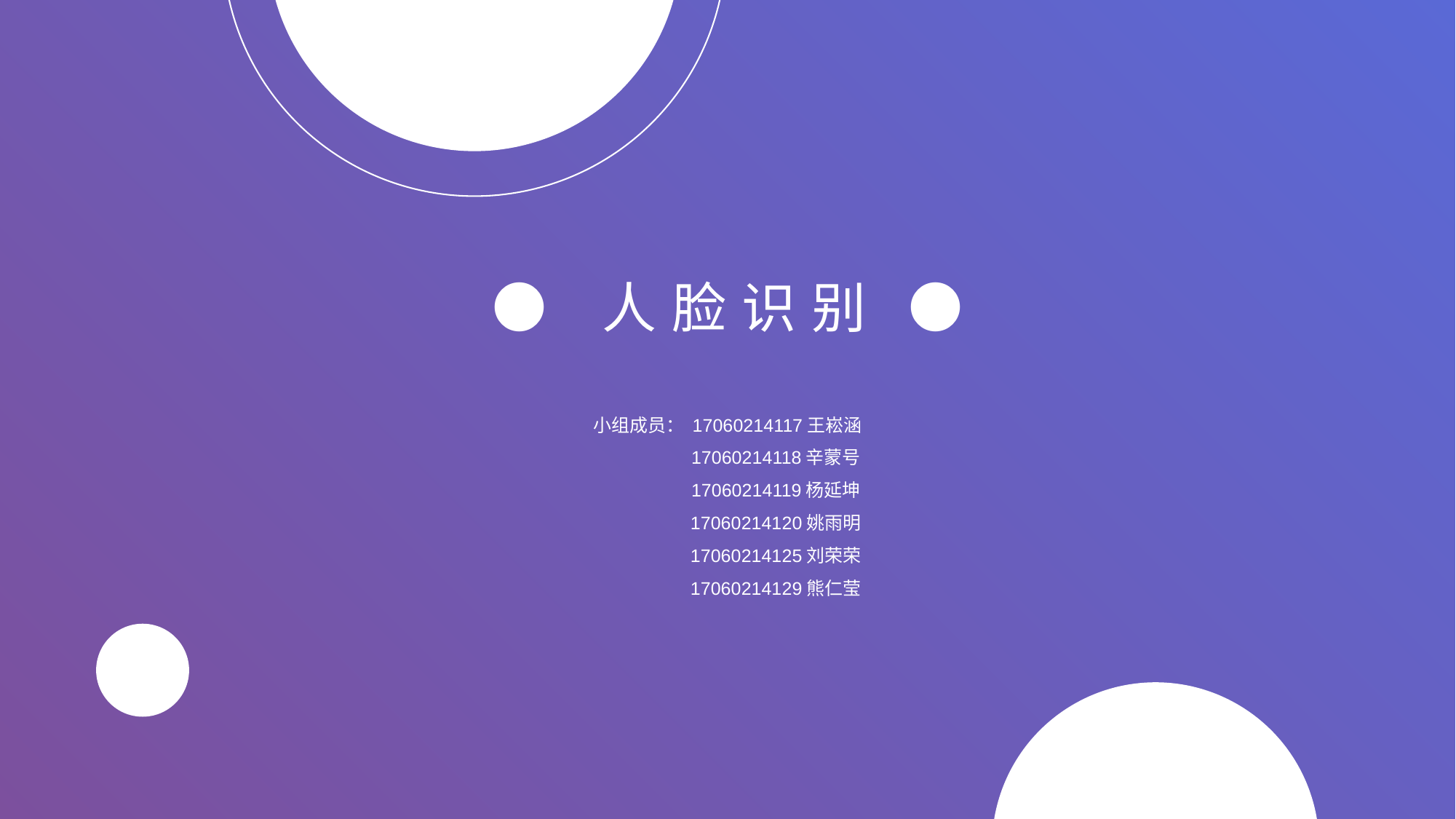

● 人脸识别 ●
小组成员： 17060214117王崧涵
                   17060214118辛蒙号
                   17060214119杨延坤
                   17060214120姚雨明
                   17060214125刘荣荣
                   17060214129熊仁莹